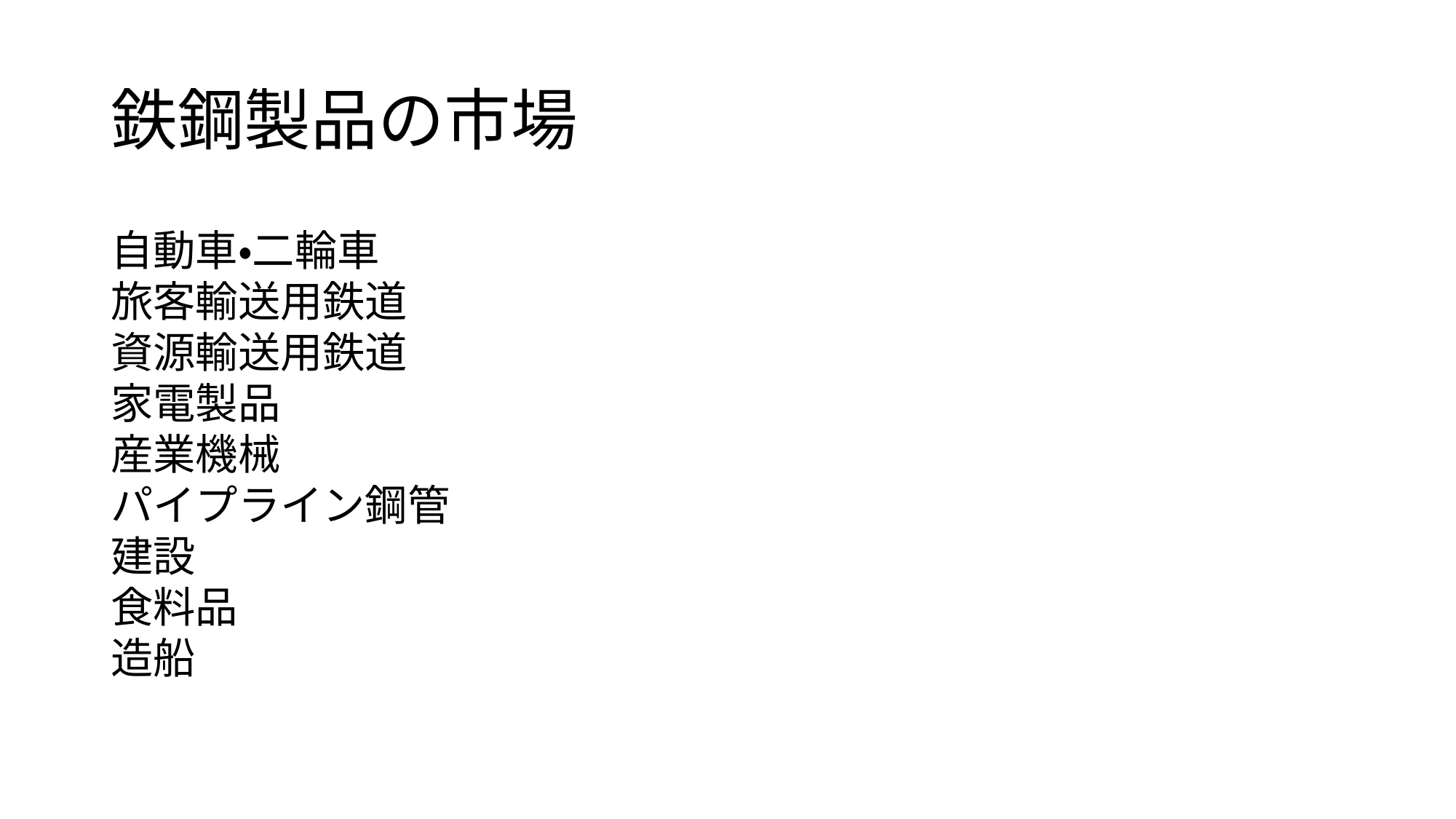

# 鉄鋼製品の市場
自動車・二輪車
旅客輸送用鉄道
資源輸送用鉄道
家電製品
産業機械
パイプライン鋼管
建設
食料品
造船